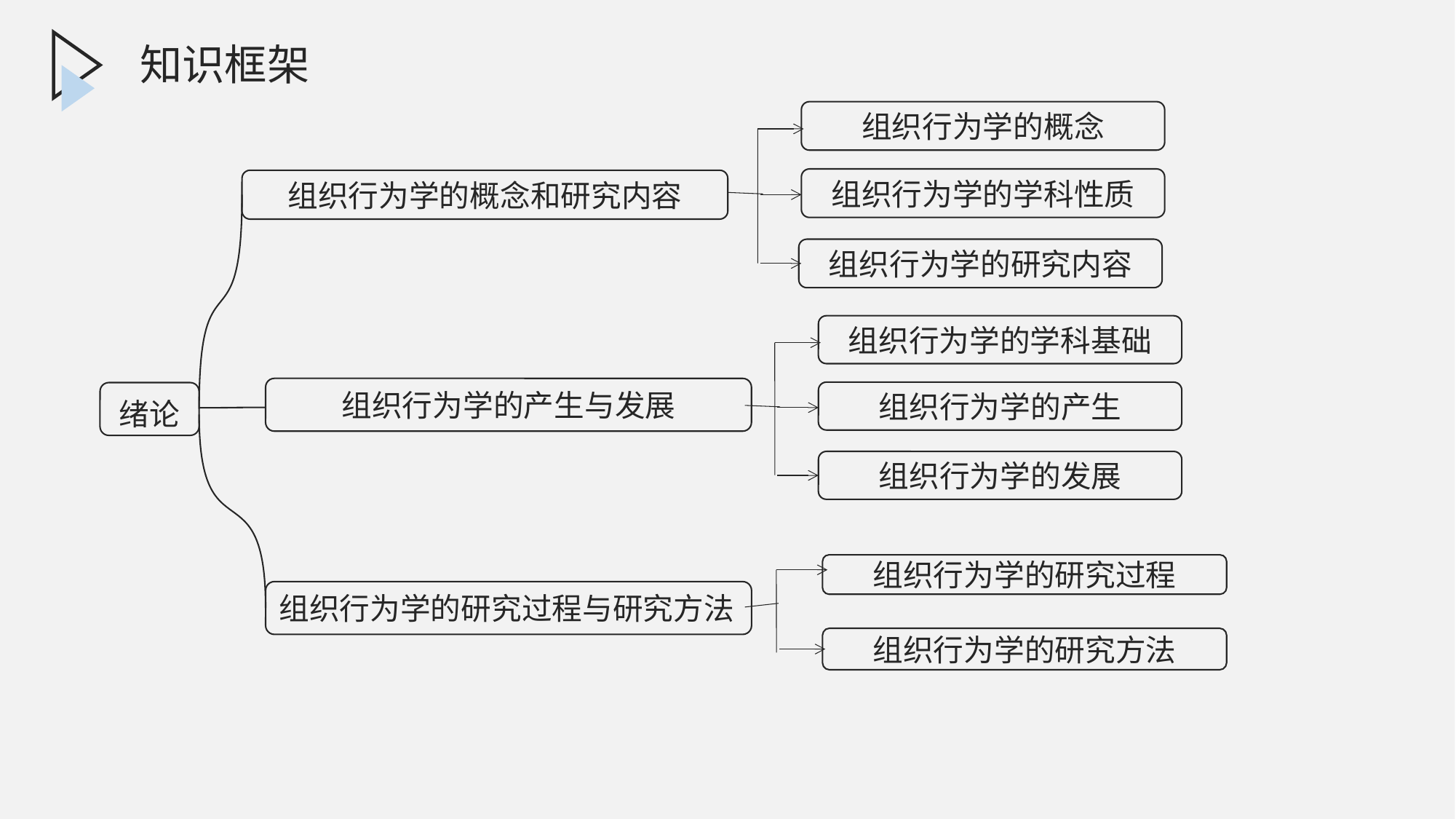

知识框架
组织行为学的概念
组织行为学的学科性质

组织行为学的研究内容
组织行为学的概念和研究内容
组织行为学的产生与发展
绪论
组织行为学的研究过程与研究方法
组织行为学的研究过程

组织行为学的研究方法
组织行为学的学科基础
组织行为学的产生

组织行为学的发展